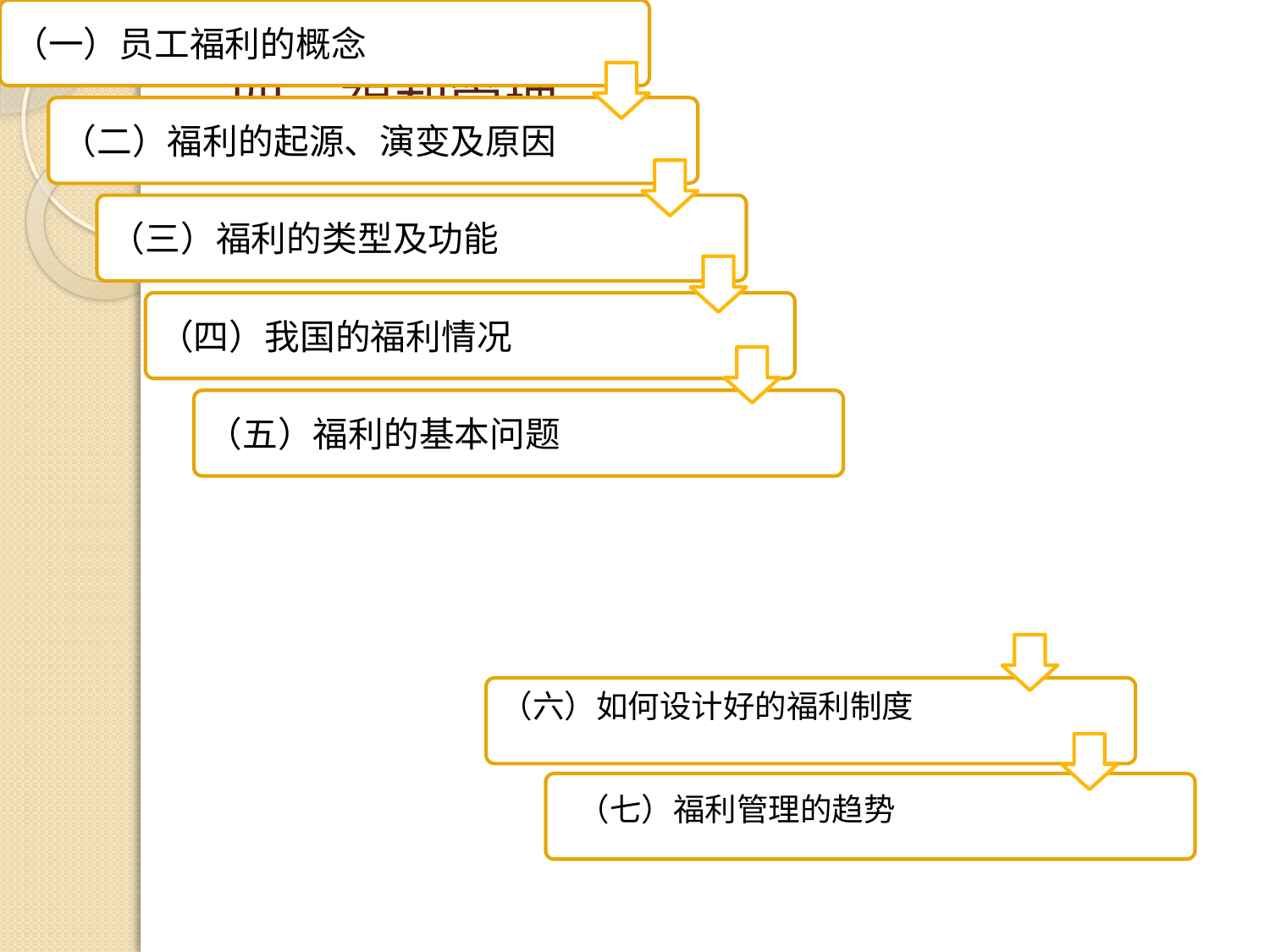

# 四、福利管理
（一）员工福利的概念
（二）福利的起源、演变及原因
（三）福利的类型及功能
（四）我国的福利情况
（五）福利的基本问题

（六）如何设计好的福利制度

（七）福利管理的趋势
4